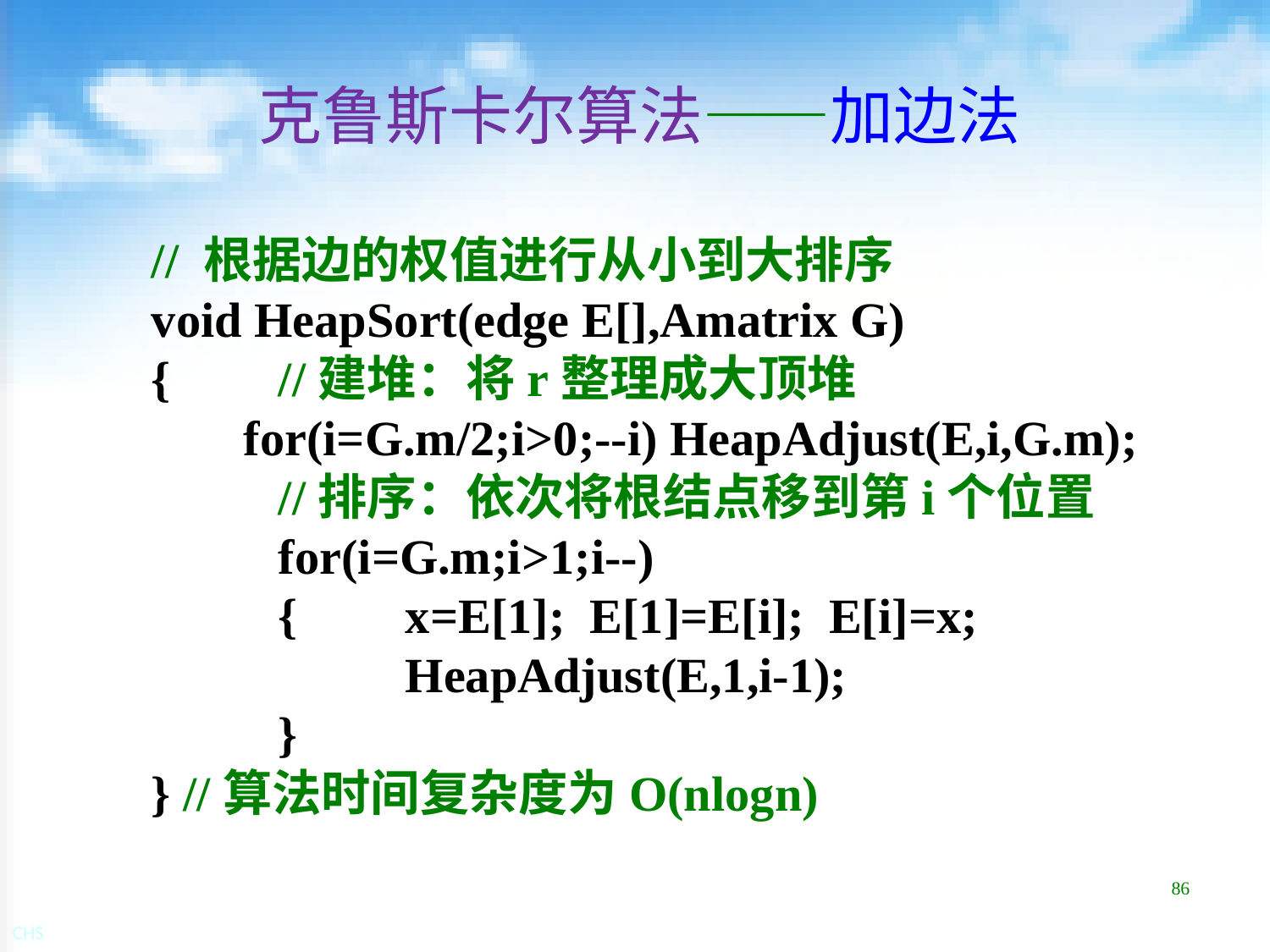

# 克鲁斯卡尔算法——加边法
// 根据边的权值进行从小到大排序
void HeapSort(edge E[],Amatrix G)
{	//建堆：将r整理成大顶堆
for(i=G.m/2;i>0;--i) HeapAdjust(E,i,G.m);
	//排序：依次将根结点移到第i个位置
	for(i=G.m;i>1;i--)
	{	x=E[1];  E[1]=E[i];  E[i]=x;
		HeapAdjust(E,1,i-1);
	}
} //算法时间复杂度为O(nlogn)
86